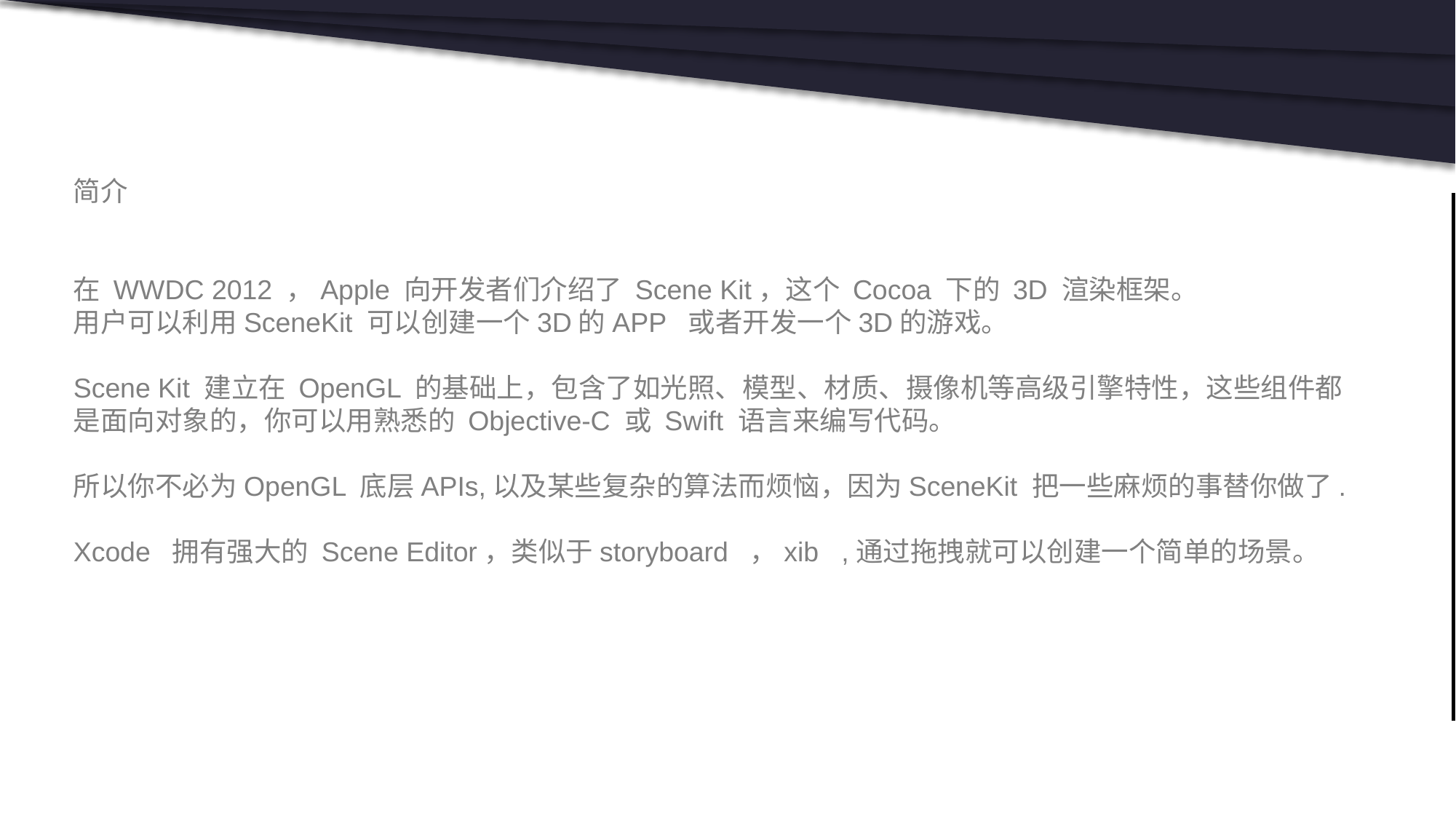

简介

在 WWDC 2012 ，Apple 向开发者们介绍了 Scene Kit，这个 Cocoa 下的 3D 渲染框架。
用户可以利用SceneKit 可以创建一个3D的APP  或者开发一个3D的游戏。

Scene Kit 建立在 OpenGL 的基础上，包含了如光照、模型、材质、摄像机等高级引擎特性，这些组件都是面向对象的，你可以用熟悉的 Objective-C 或 Swift 语言来编写代码。

所以你不必为OpenGL 底层APIs,以及某些复杂的算法而烦恼，因为SceneKit 把一些麻烦的事替你做了.

Xcode  拥有强大的 Scene Editor，类似于storyboard  ，xib   ,通过拖拽就可以创建一个简单的场景。